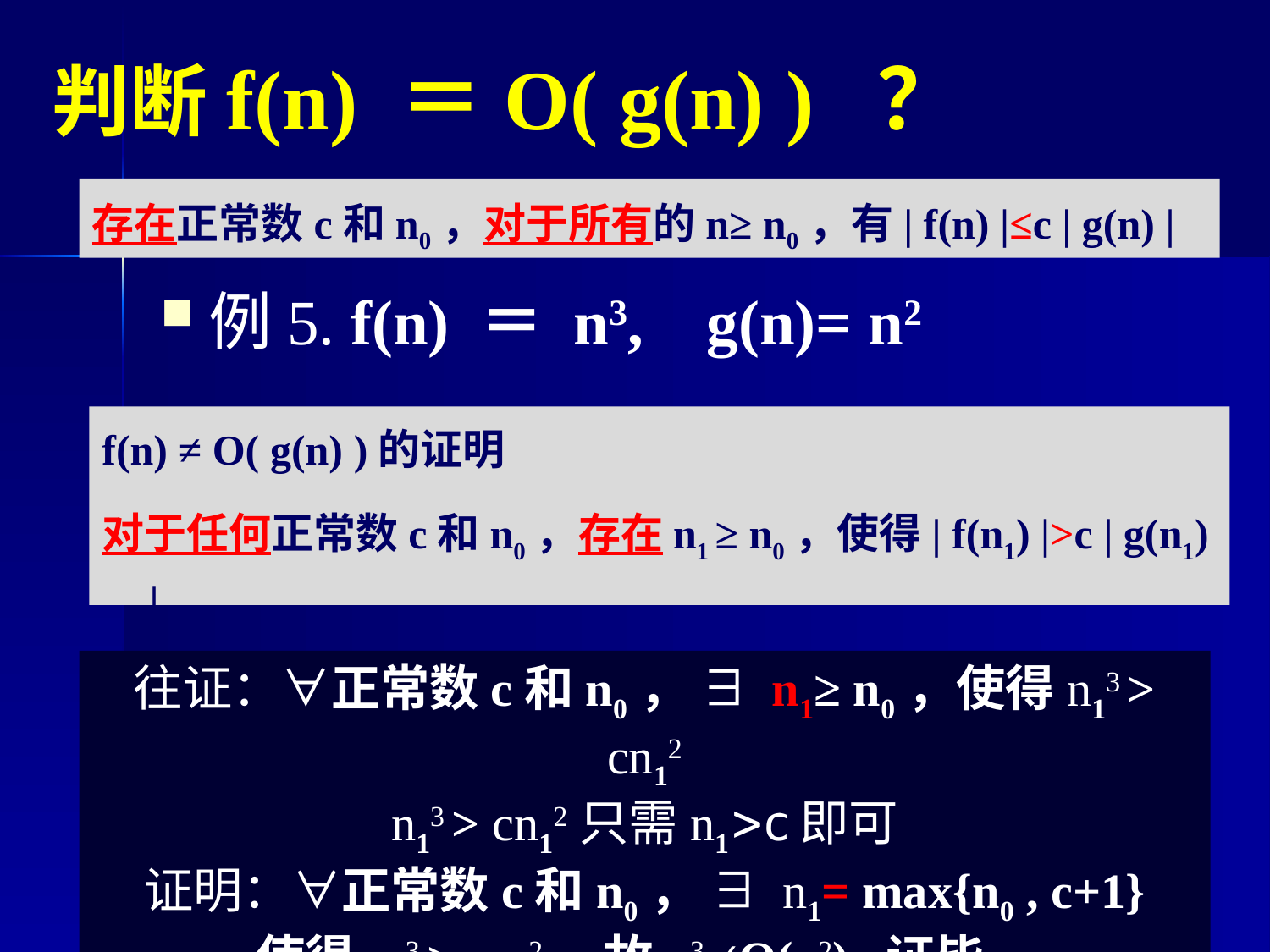

# 判断f(n) ＝O( g(n) )  ？
存在正常数c和n0，对于所有的n≥ n0，有| f(n) |≤c | g(n) |
例5. f(n) ＝ n3,    g(n)= n2
f(n) ≠ O( g(n) )的证明
对于任何正常数c和n0，存在n1 ≥ n0，使得| f(n1) |>c | g(n1) |
往证：∀正常数c和n0， ∃ n1≥ n0，使得n13 > cn12
n13 > cn12只需n1>c即可
证明：∀正常数c和n0， ∃ n1= max{n0 , c+1}
使得n13 > cn12，故n3 ≠O(n2). 证毕。
23